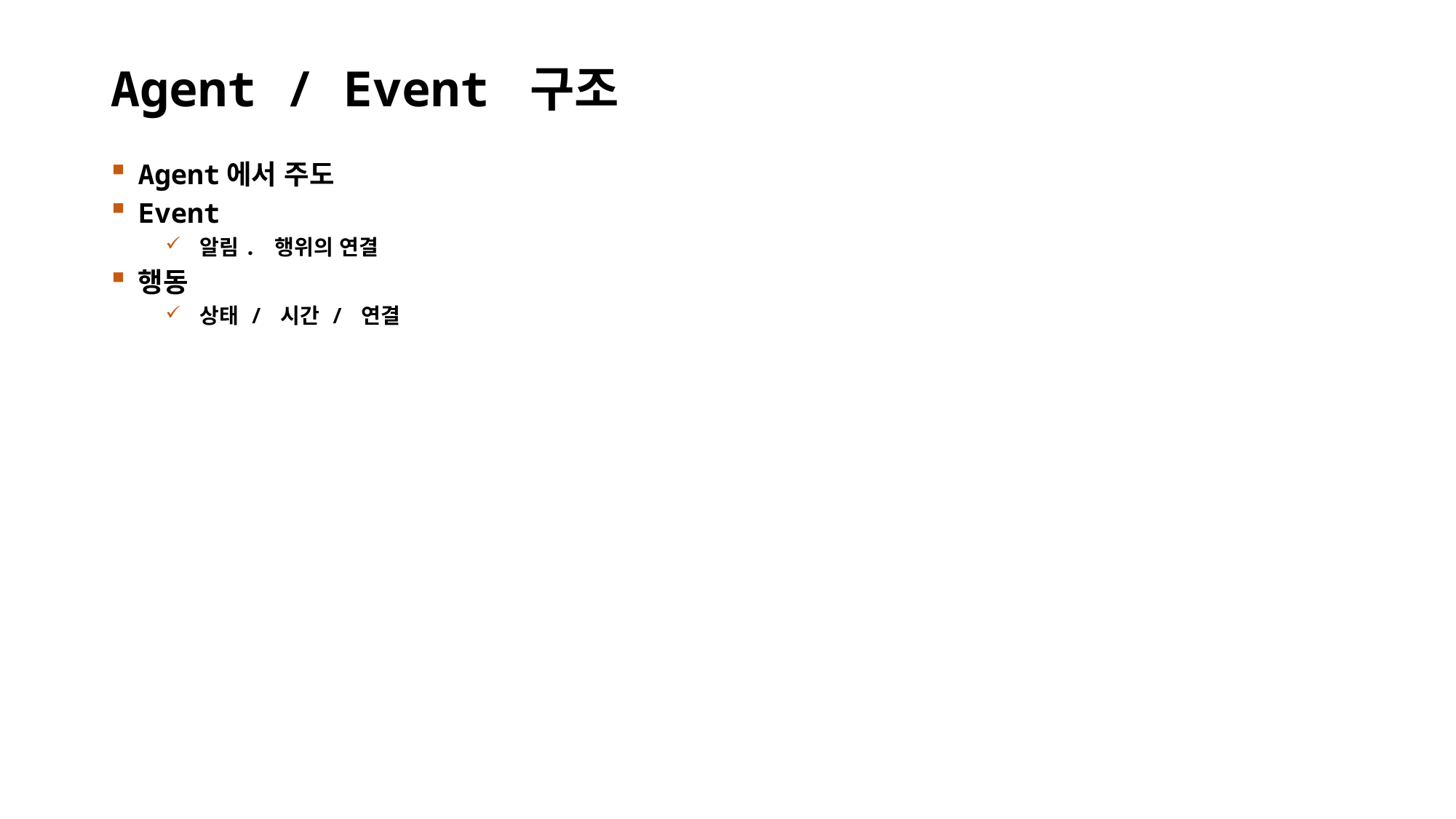

# Agent / Event 구조
Agent에서 주도
Event
알림. 행위의 연결
행동
상태 / 시간 / 연결